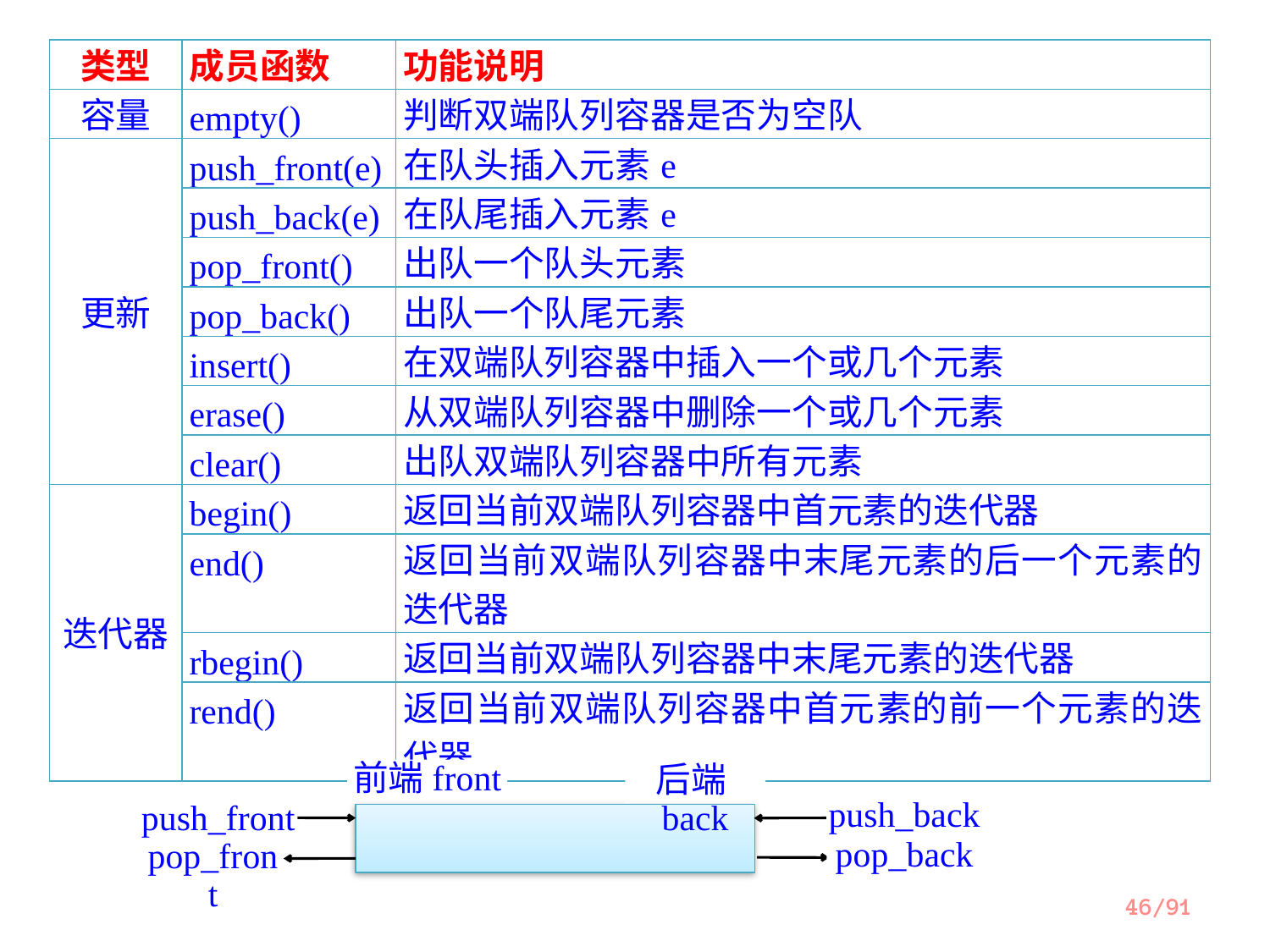

| 类型 | 成员函数 | 功能说明 |
| --- | --- | --- |
| 容量 | empty() | 判断双端队列容器是否为空队 |
| 更新 | push\_front(e) | 在队头插入元素e |
|  | push\_back(e) | 在队尾插入元素e |
|  | pop\_front() | 出队一个队头元素 |
|  | pop\_back() | 出队一个队尾元素 |
|  | insert() | 在双端队列容器中插入一个或几个元素 |
|  | erase() | 从双端队列容器中删除一个或几个元素 |
|  | clear() | 出队双端队列容器中所有元素 |
| 迭代器 | begin() | 返回当前双端队列容器中首元素的迭代器 |
|  | end() | 返回当前双端队列容器中末尾元素的后一个元素的迭代器 |
|  | rbegin() | 返回当前双端队列容器中末尾元素的迭代器 |
|  | rend() | 返回当前双端队列容器中首元素的前一个元素的迭代器 |
前端front
后端back
push_back
push_front

pop_back
pop_front

46/91